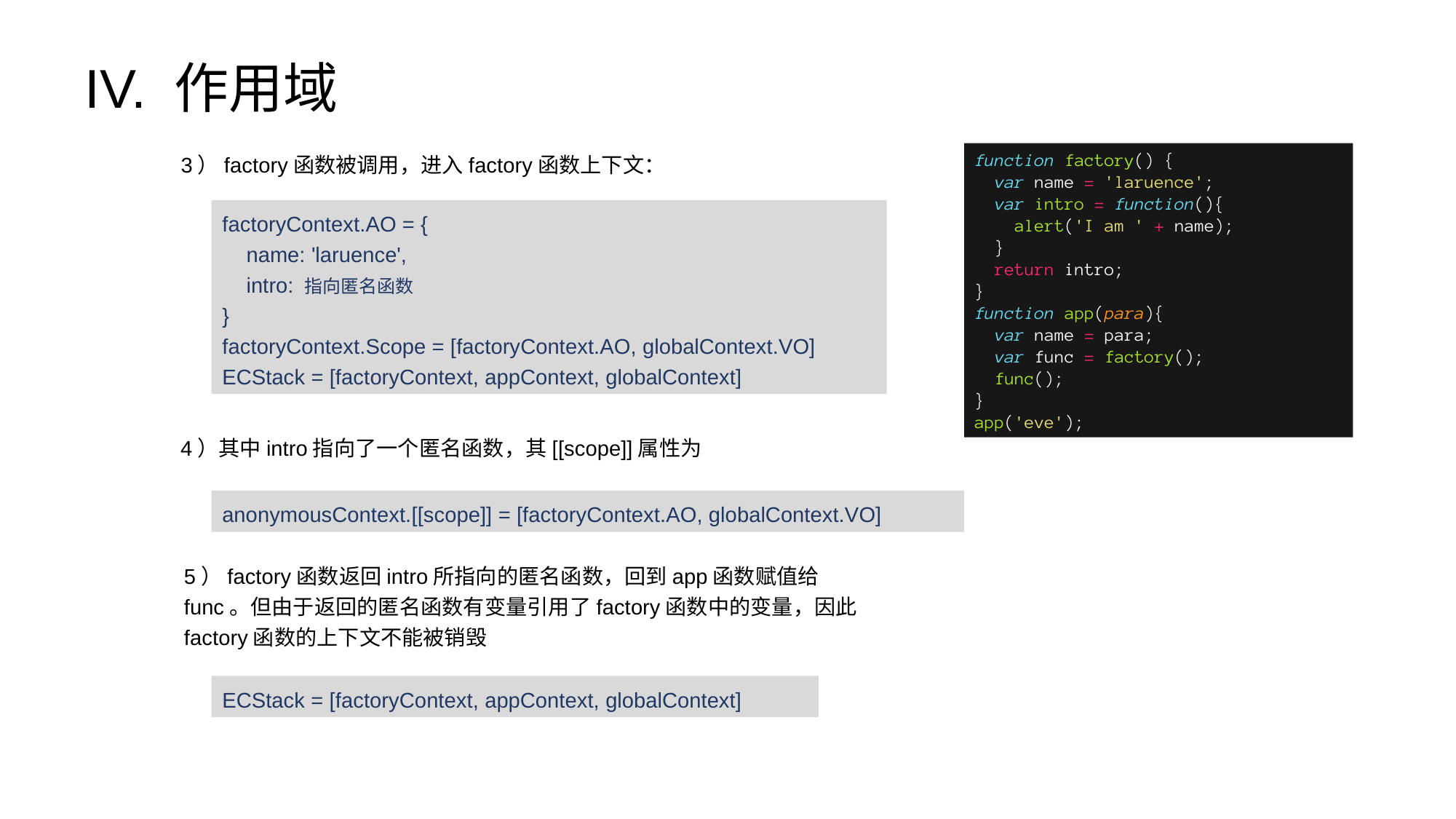

IV. 作用域
function factory() {
  var name = 'laruence';
  var intro = function(){
    alert('I am ' + name);
  }
  return intro;
}
function app(para){
  var name = para;
  var func = factory();
  func();
}
app('eve');
3）factory函数被调用，进入factory函数上下文：
factoryContext.AO = {
    name: 'laruence',
    intro: 指向匿名函数
}
factoryContext.Scope = [factoryContext.AO, globalContext.VO]
ECStack = [factoryContext, appContext, globalContext]
4）其中intro指向了一个匿名函数，其[[scope]]属性为
anonymousContext.[[scope]] = [factoryContext.AO, globalContext.VO]
5）factory函数返回intro所指向的匿名函数，回到app函数赋值给func。但由于返回的匿名函数有变量引用了factory函数中的变量，因此factory函数的上下文不能被销毁
ECStack = [factoryContext, appContext, globalContext]